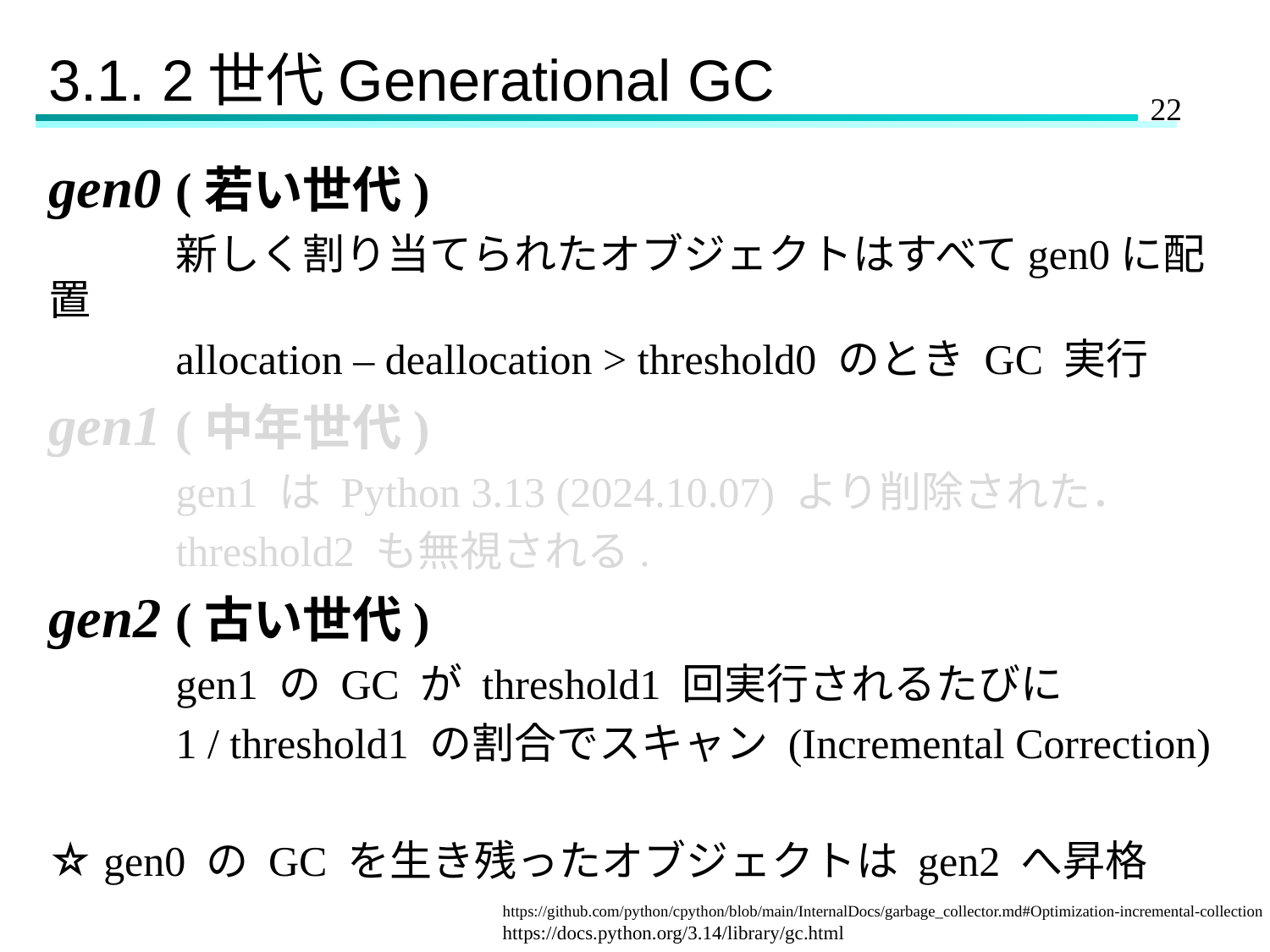

# 3.1. 2世代Generational GC
gen0 (若い世代)
	新しく割り当てられたオブジェクトはすべてgen0に配置
	allocation – deallocation > threshold0 のとき GC 実行
gen1 (中年世代)
	gen1 は Python 3.13 (2024.10.07) より削除された．
 	threshold2 も無視される.
gen2 (古い世代)
	gen1 の GC が threshold1 回実行されるたびに
	1 / threshold1 の割合でスキャン (Incremental Correction)

☆ gen0 の GC を生き残ったオブジェクトは gen2 へ昇格
https://github.com/python/cpython/blob/main/InternalDocs/garbage_collector.md#Optimization-incremental-collection
https://docs.python.org/3.14/library/gc.html